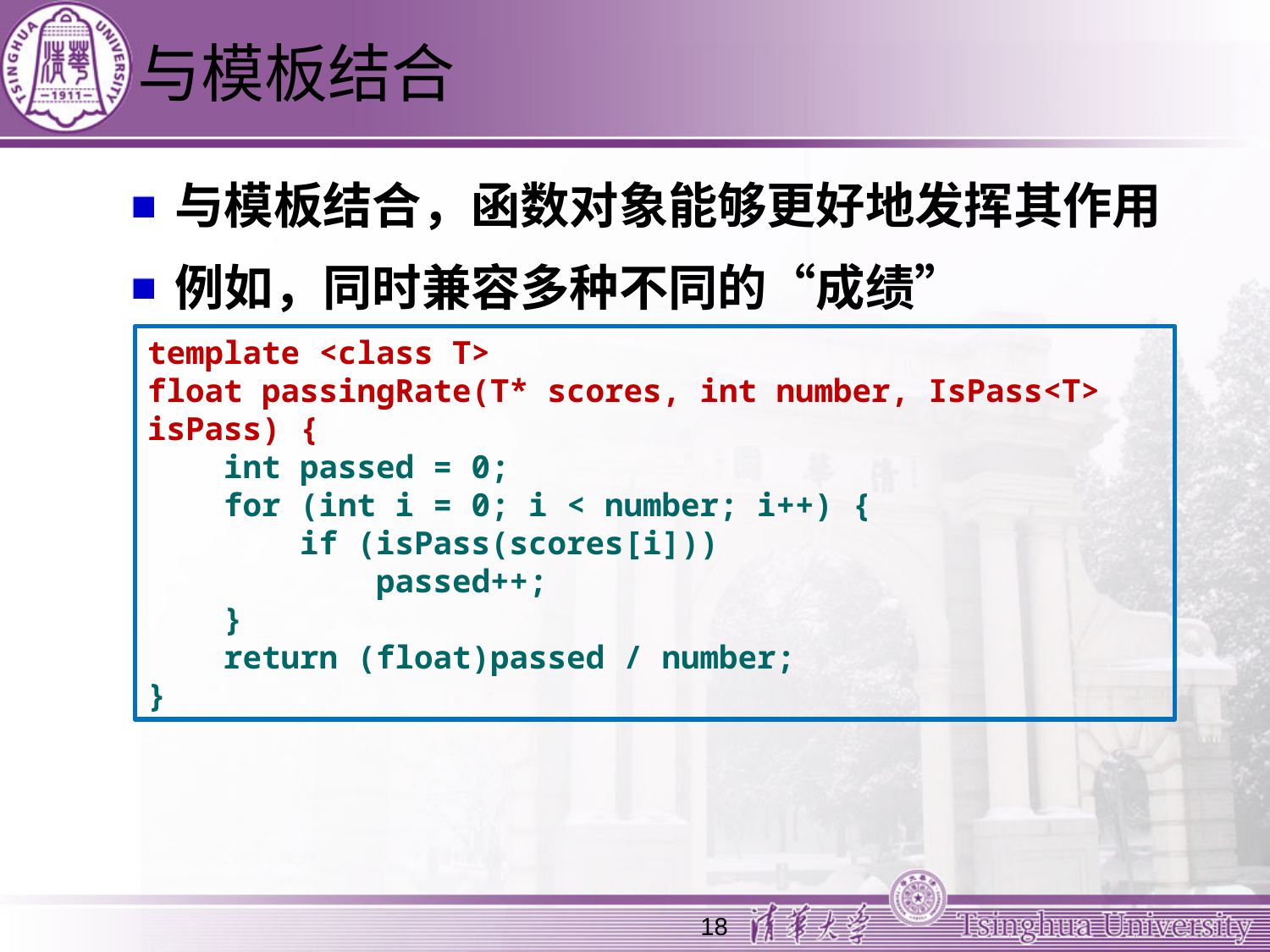

# 与模板结合
与模板结合，函数对象能够更好地发挥其作用
例如，同时兼容多种不同的“成绩”
template <class T>
float passingRate(T* scores, int number, IsPass<T> isPass) {
    int passed = 0;
    for (int i = 0; i < number; i++) {
        if (isPass(scores[i]))
            passed++;
    }
    return (float)passed / number;
}
18